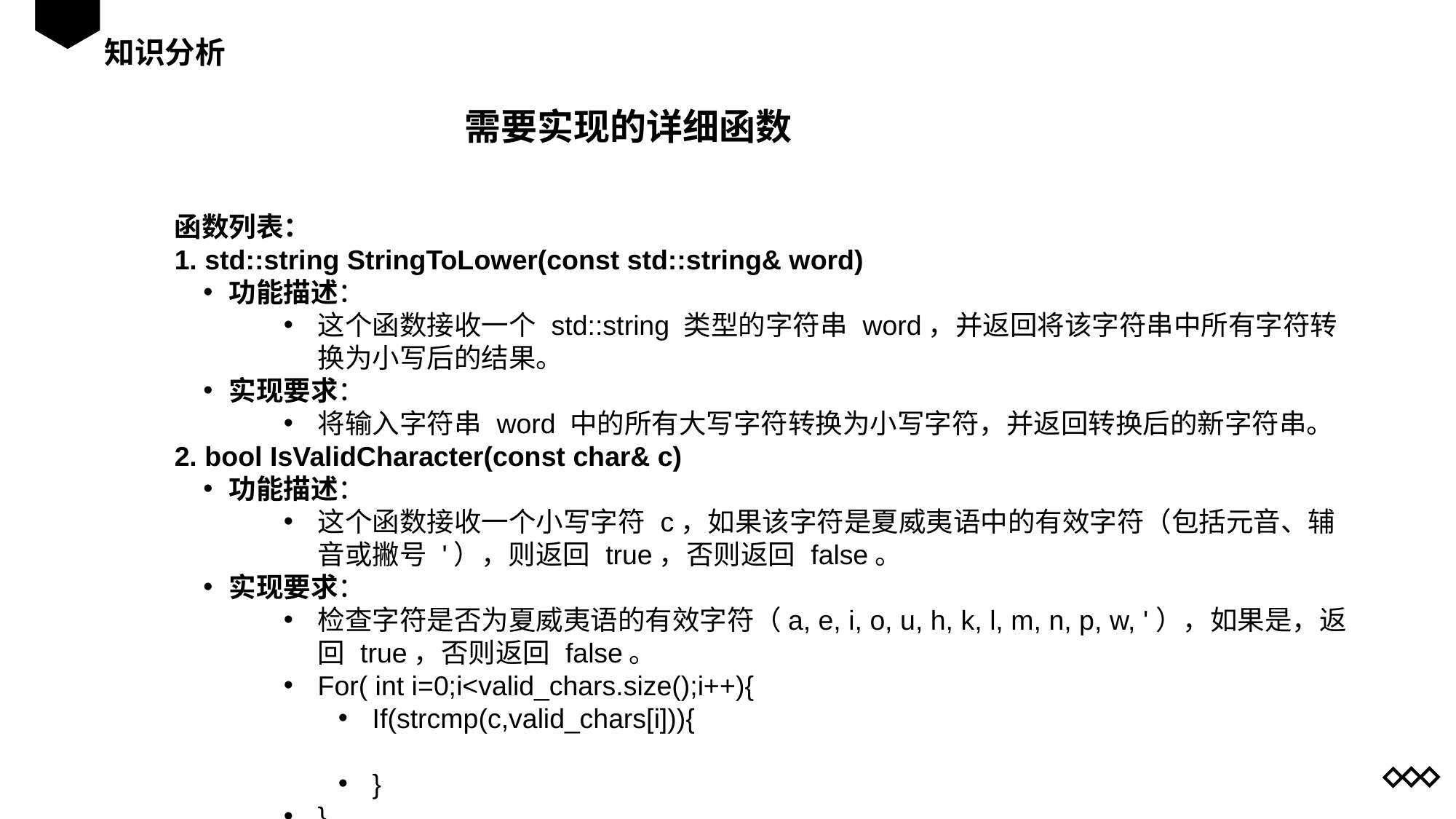

知识分析
需要实现的详细函数
函数列表：
1. std::string StringToLower(const std::string& word)
功能描述：
这个函数接收一个 std::string 类型的字符串 word，并返回将该字符串中所有字符转换为小写后的结果。
实现要求：
将输入字符串 word 中的所有大写字符转换为小写字符，并返回转换后的新字符串。
2. bool IsValidCharacter(const char& c)
功能描述：
这个函数接收一个小写字符 c，如果该字符是夏威夷语中的有效字符（包括元音、辅音或撇号 '），则返回 true，否则返回 false。
实现要求：
检查字符是否为夏威夷语的有效字符（a, e, i, o, u, h, k, l, m, n, p, w, '），如果是，返回 true，否则返回 false。
For( int i=0;i<valid_chars.size();i++){
If(strcmp(c,valid_chars[i])){

}
}